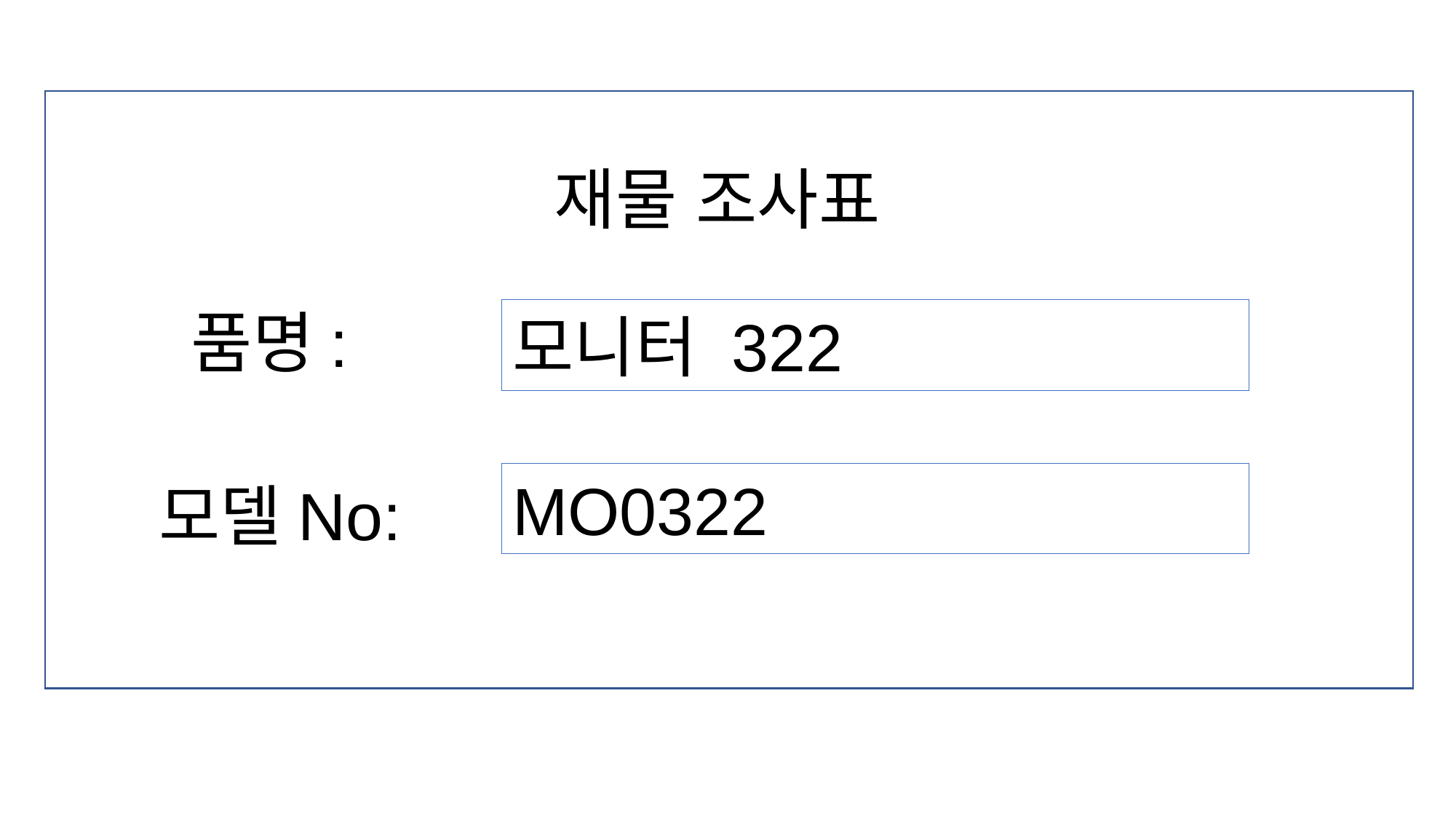

재물 조사표
품명:
모니터 322
MO0322
모델No: